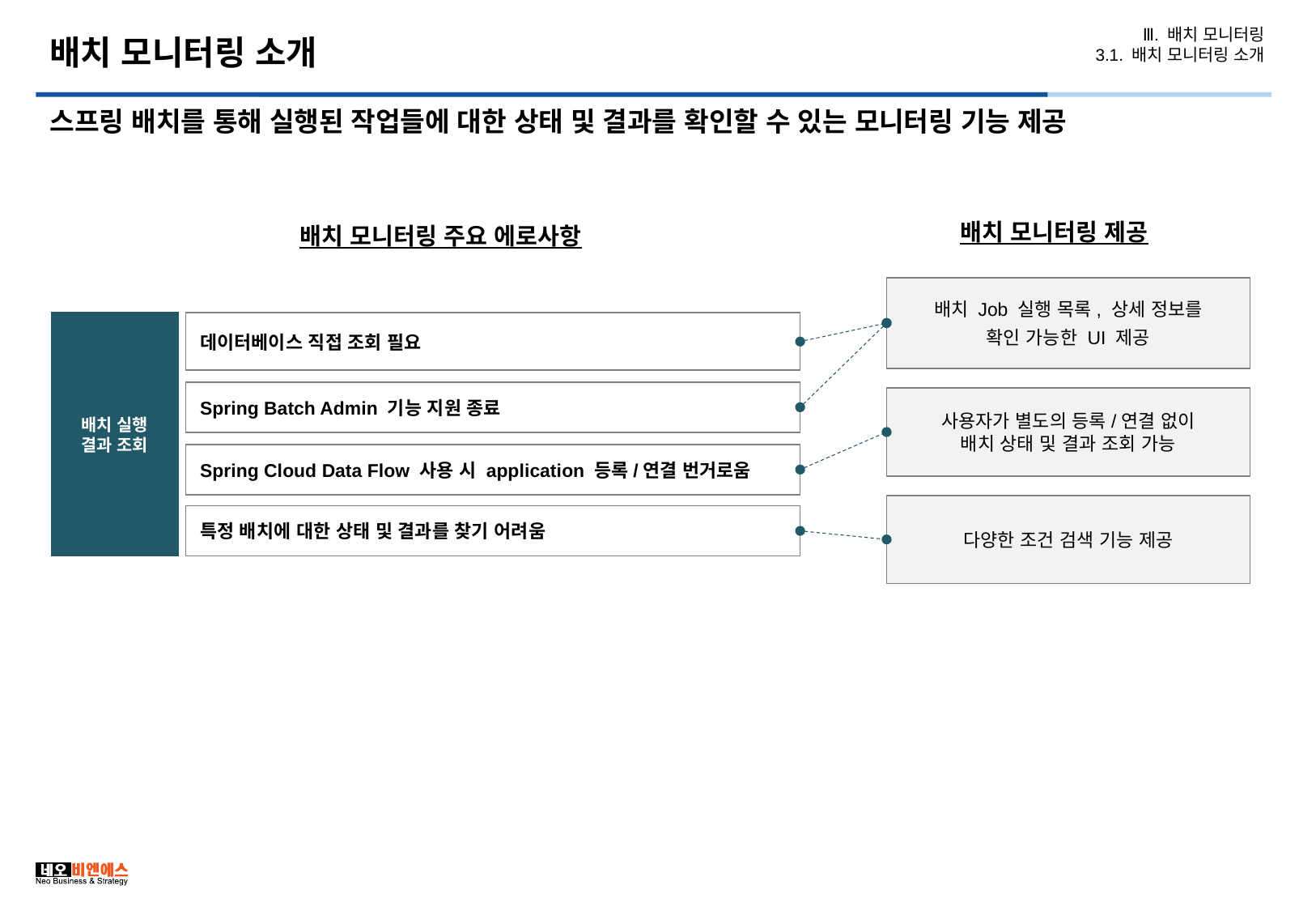

# 배치 모니터링 소개
Ⅲ. 배치 모니터링
3.1. 배치 모니터링 소개
스프링 배치를 통해 실행된 작업들에 대한 상태 및 결과를 확인할 수 있는 모니터링 기능 제공
배치 모니터링 주요 에로사항
배치 모니터링 제공
배치 Job 실행 목록, 상세 정보를
확인 가능한 UI 제공
사용자가 별도의 등록/연결 없이
배치 상태 및 결과 조회 가능
다양한 조건 검색 기능 제공
배치 실행
결과 조회
데이터베이스 직접 조회 필요
Spring Batch Admin 기능 지원 종료
Spring Cloud Data Flow 사용 시 application 등록/연결 번거로움
특정 배치에 대한 상태 및 결과를 찾기 어려움